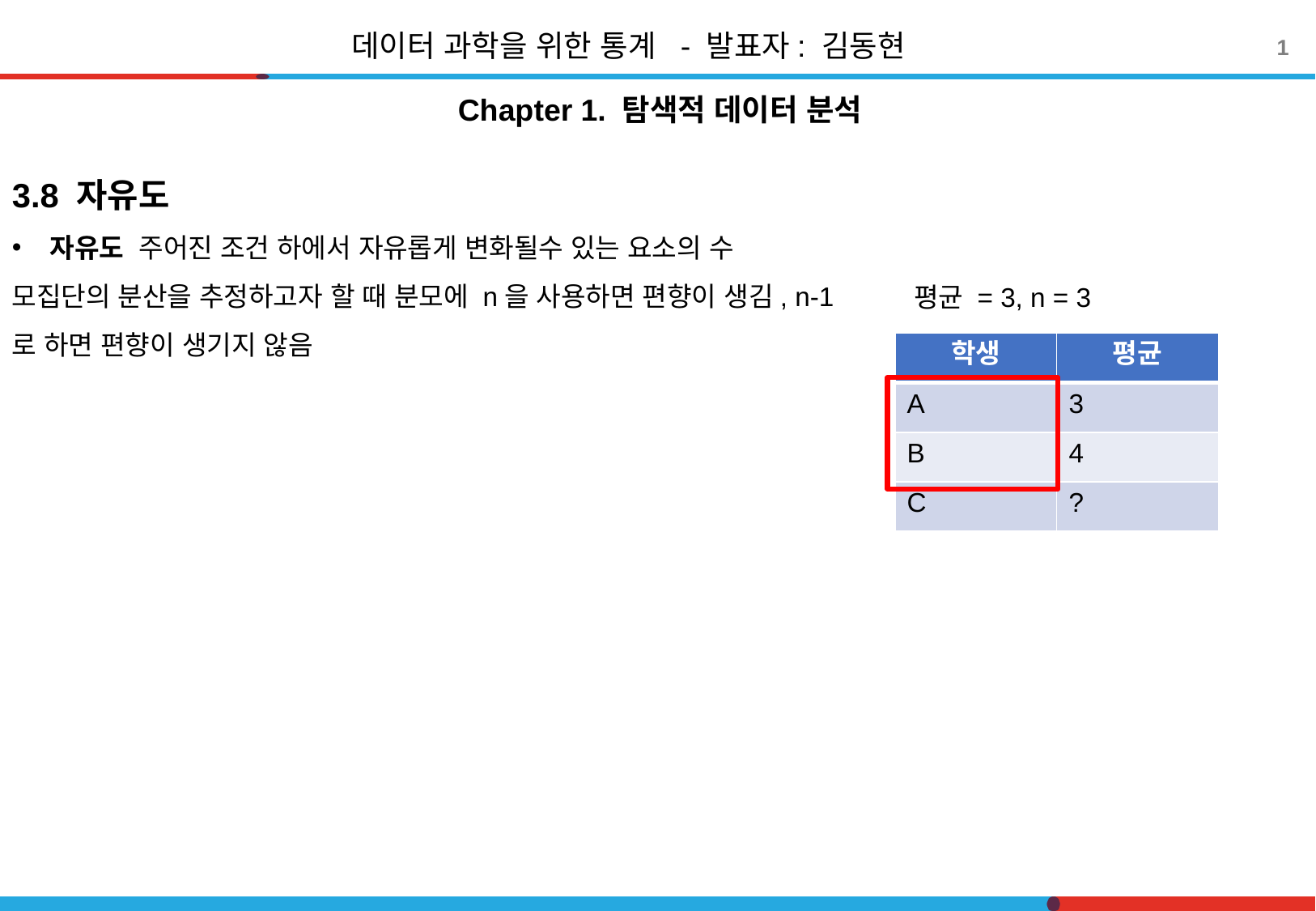

데이터 과학을 위한 통계  - 발표자: 김동현
1
Chapter 1. 탐색적 데이터 분석
3.8 자유도
자유도  주어진 조건 하에서 자유롭게 변화될수 있는 요소의 수
모집단의 분산을 추정하고자 할 때 분모에 n을 사용하면 편향이 생김, n-1로 하면 편향이 생기지 않음

평균 = 3, n = 3
| 학생 | 평균 |
| --- | --- |
| A | 3 |
| B | 4 |
| C | ? |